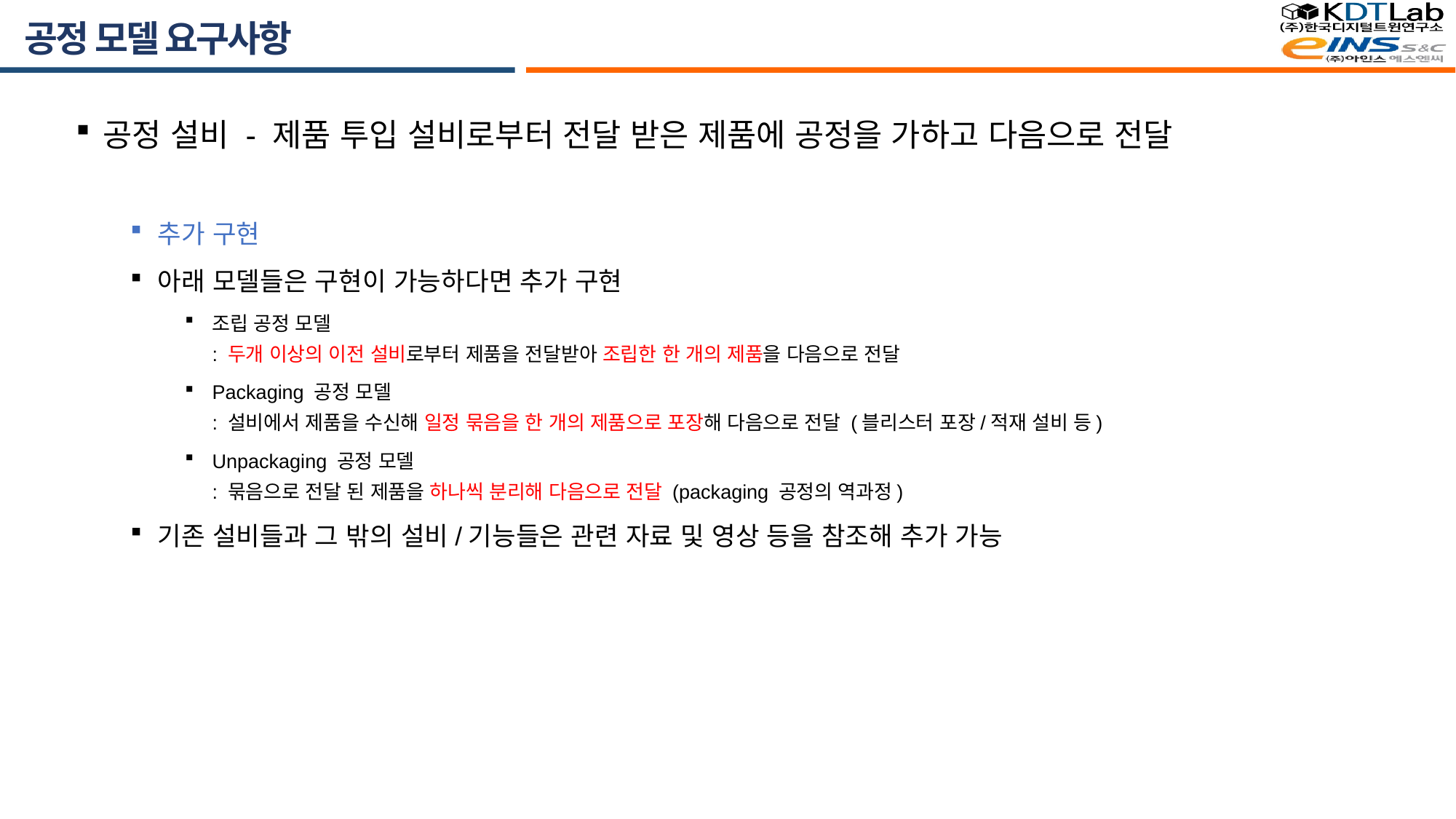

# 공정 모델 요구사항
공정 설비 - 제품 투입 설비로부터 전달 받은 제품에 공정을 가하고 다음으로 전달

추가 구현
아래 모델들은 구현이 가능하다면 추가 구현
조립 공정 모델
: 두개 이상의 이전 설비로부터 제품을 전달받아 조립한 한 개의 제품을 다음으로 전달
Packaging 공정 모델
: 설비에서 제품을 수신해 일정 묶음을 한 개의 제품으로 포장해 다음으로 전달 (블리스터 포장/적재 설비 등)
Unpackaging 공정 모델
: 묶음으로 전달 된 제품을 하나씩 분리해 다음으로 전달 (packaging 공정의 역과정)
기존 설비들과 그 밖의 설비/기능들은 관련 자료 및 영상 등을 참조해 추가 가능